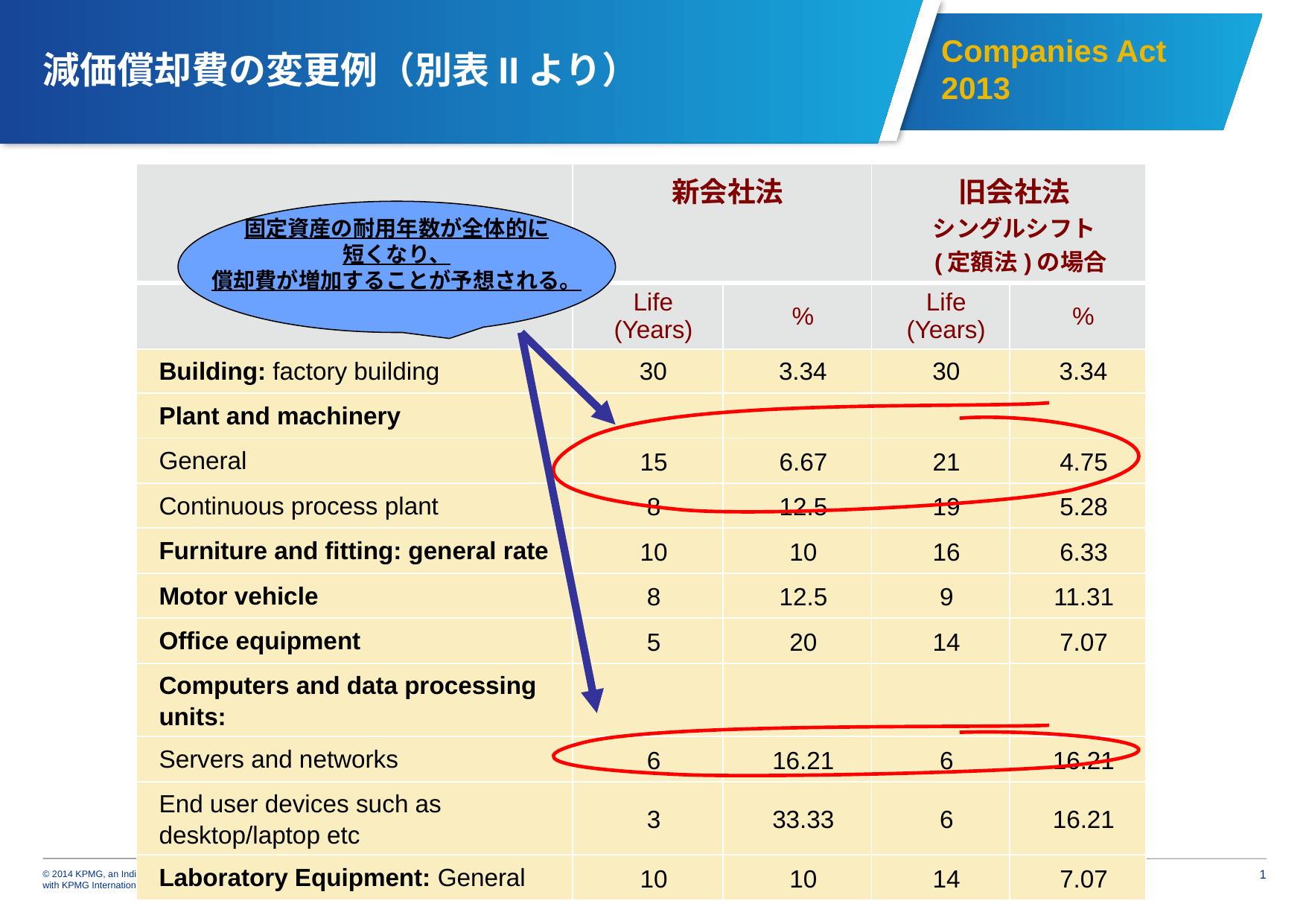

# 減価償却費の変更例（別表IIより）
|  | 新会社法 |  | 旧会社法 シングルシフト (定額法)の場合 |  |
| --- | --- | --- | --- | --- |
|  | Life (Years) | % | Life (Years) | % |
| Building: factory building | 30 | 3.34 | 30 | 3.34 |
| Plant and machinery |  |  |  |  |
| General | 15 | 6.67 | 21 | 4.75 |
| Continuous process plant | 8 | 12.5 | 19 | 5.28 |
| Furniture and fitting: general rate | 10 | 10 | 16 | 6.33 |
| Motor vehicle | 8 | 12.5 | 9 | 11.31 |
| Office equipment | 5 | 20 | 14 | 7.07 |
| Computers and data processing units: |  |  |  |  |
| Servers and networks | 6 | 16.21 | 6 | 16.21 |
| End user devices such as desktop/laptop etc | 3 | 33.33 | 6 | 16.21 |
| Laboratory Equipment: General | 10 | 10 | 14 | 7.07 |
固定資産の耐用年数が全体的に
短くなり、
償却費が増加することが予想される。

1